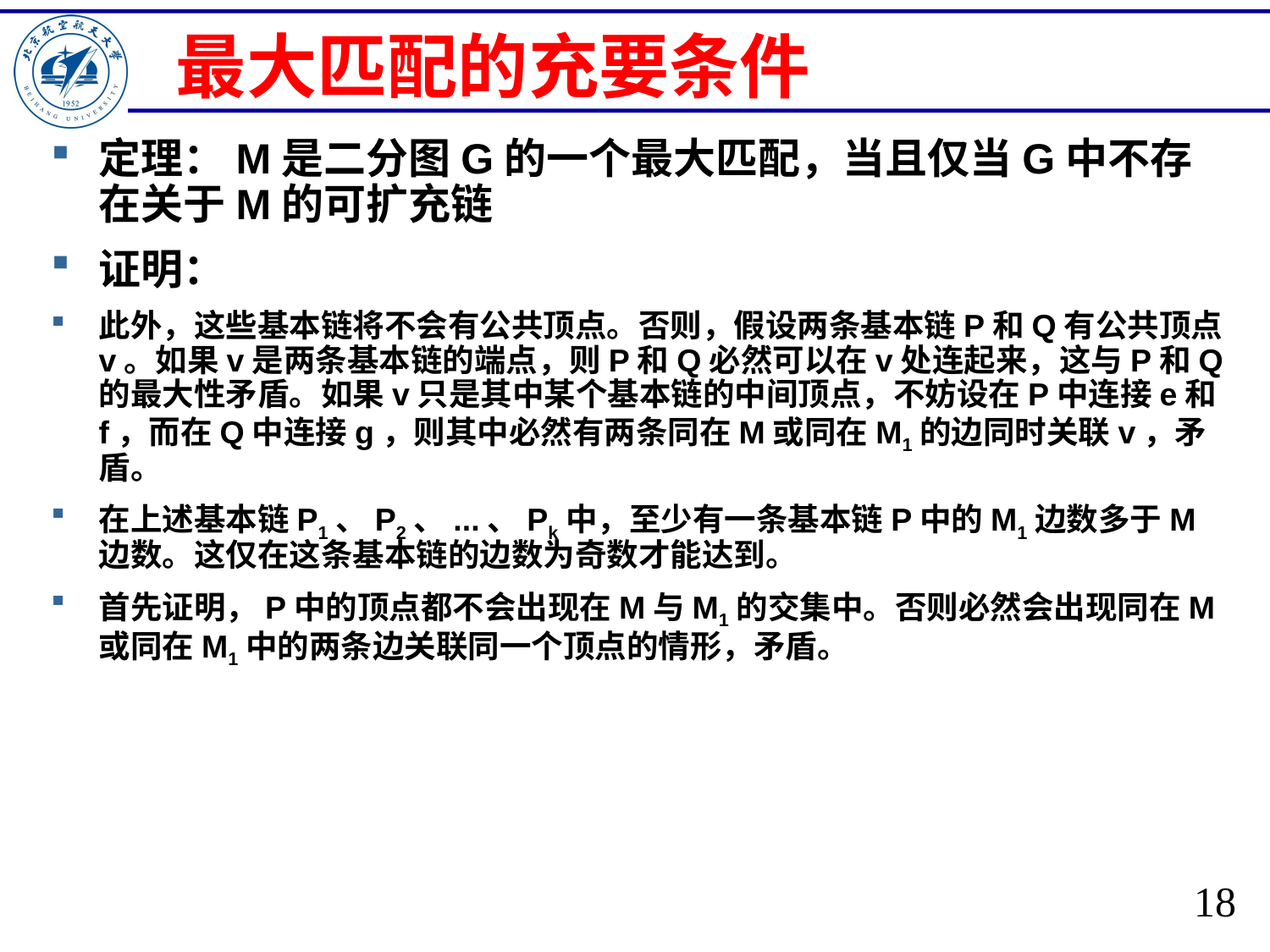

# 最大匹配的充要条件
定理：M是二分图G的一个最大匹配，当且仅当G中不存在关于M的可扩充链
证明：
此外，这些基本链将不会有公共顶点。否则，假设两条基本链P和Q有公共顶点v。如果v是两条基本链的端点，则P和Q必然可以在v处连起来，这与P和Q的最大性矛盾。如果v只是其中某个基本链的中间顶点，不妨设在P中连接e和f，而在Q中连接g，则其中必然有两条同在M或同在M1的边同时关联v，矛盾。
在上述基本链P1、P2、...、Pk中，至少有一条基本链P中的M1边数多于M边数。这仅在这条基本链的边数为奇数才能达到。
首先证明，P中的顶点都不会出现在M与M1的交集中。否则必然会出现同在M或同在M1中的两条边关联同一个顶点的情形，矛盾。